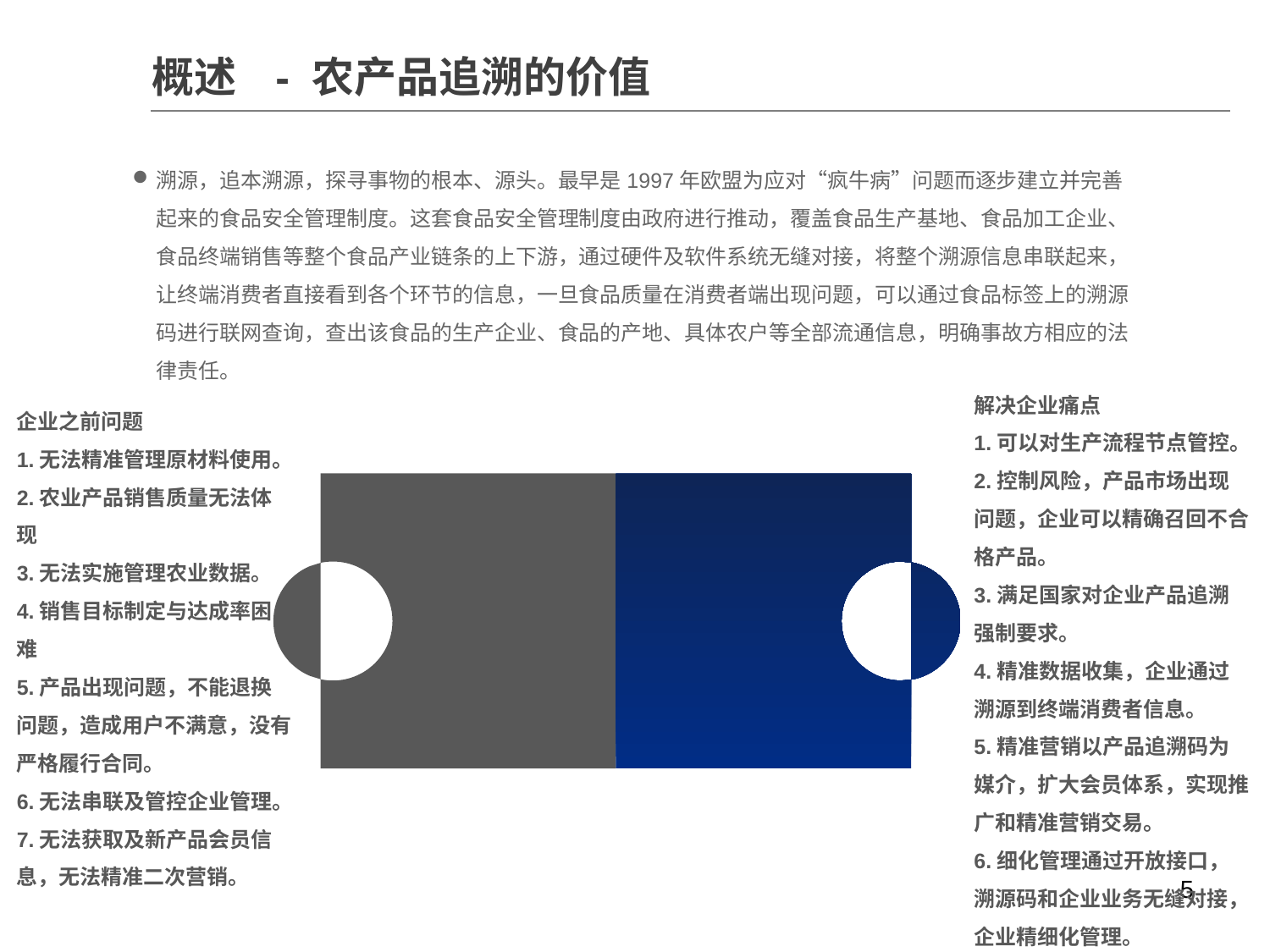

概述   - 农产品追溯的价值
溯源，追本溯源，探寻事物的根本、源头。最早是1997年欧盟为应对“疯牛病”问题而逐步建立并完善起来的食品安全管理制度。这套食品安全管理制度由政府进行推动，覆盖食品生产基地、食品加工企业、食品终端销售等整个食品产业链条的上下游，通过硬件及软件系统无缝对接，将整个溯源信息串联起来，让终端消费者直接看到各个环节的信息，一旦食品质量在消费者端出现问题，可以通过食品标签上的溯源码进行联网查询，查出该食品的生产企业、食品的产地、具体农户等全部流通信息，明确事故方相应的法律责任。

解决企业痛点
1.可以对生产流程节点管控。
2.控制风险，产品市场出现问题，企业可以精确召回不合格产品。
3.满足国家对企业产品追溯强制要求。
4.精准数据收集，企业通过溯源到终端消费者信息。
5.精准营销以产品追溯码为媒介，扩大会员体系，实现推广和精准营销交易。
6.细化管理通过开放接口，溯源码和企业业务无缝对接，企业精细化管理。
企业之前问题
1.无法精准管理原材料使用。
2.农业产品销售质量无法体现
3.无法实施管理农业数据。
4.销售目标制定与达成率困难
5.产品出现问题，不能退换问题，造成用户不满意，没有严格履行合同。
6.无法串联及管控企业管理。
7.无法获取及新产品会员信息，无法精准二次营销。

5